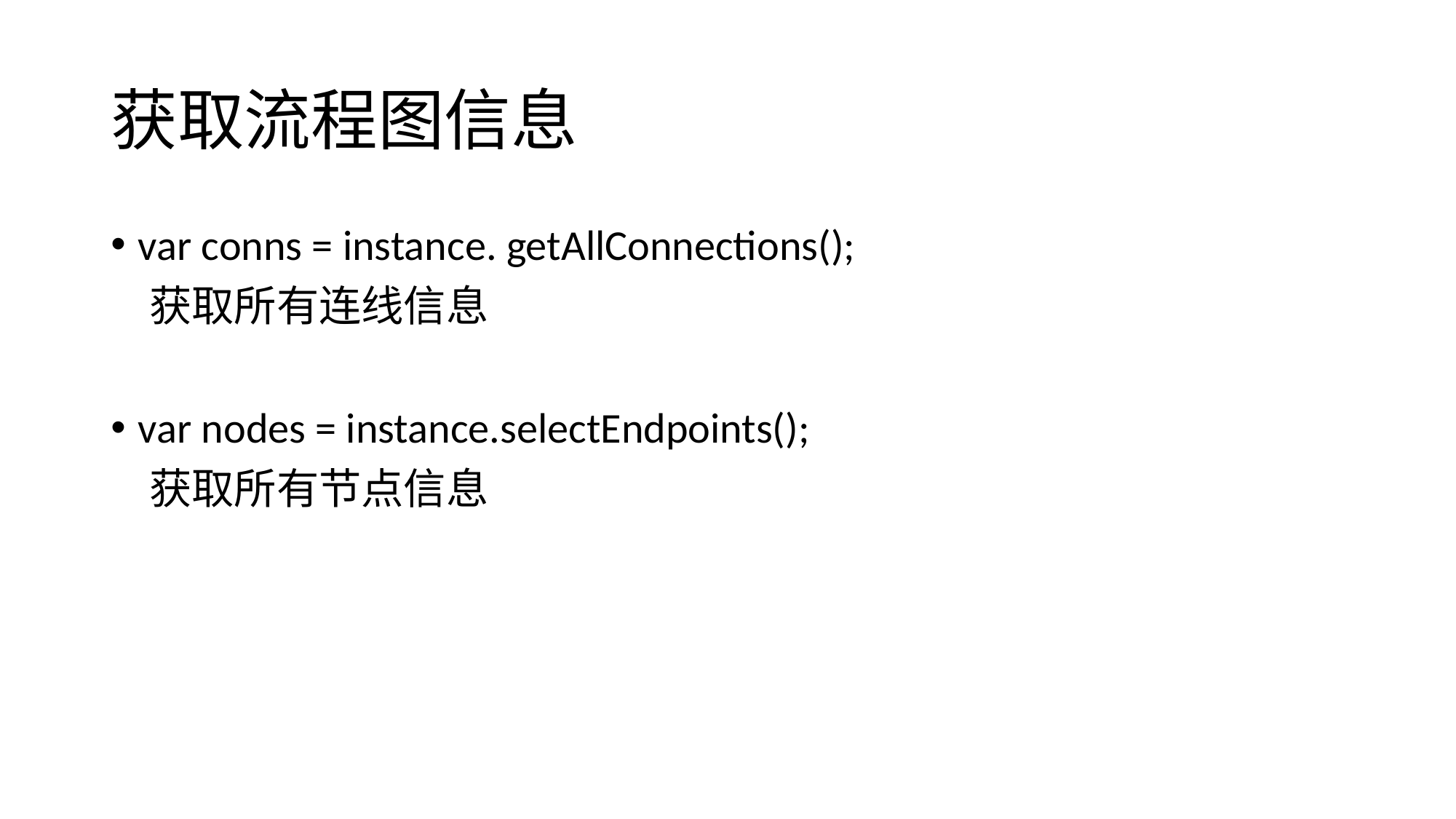

# 获取流程图信息
var conns = instance. getAllConnections();
   获取所有连线信息

var nodes = instance.selectEndpoints();
   获取所有节点信息